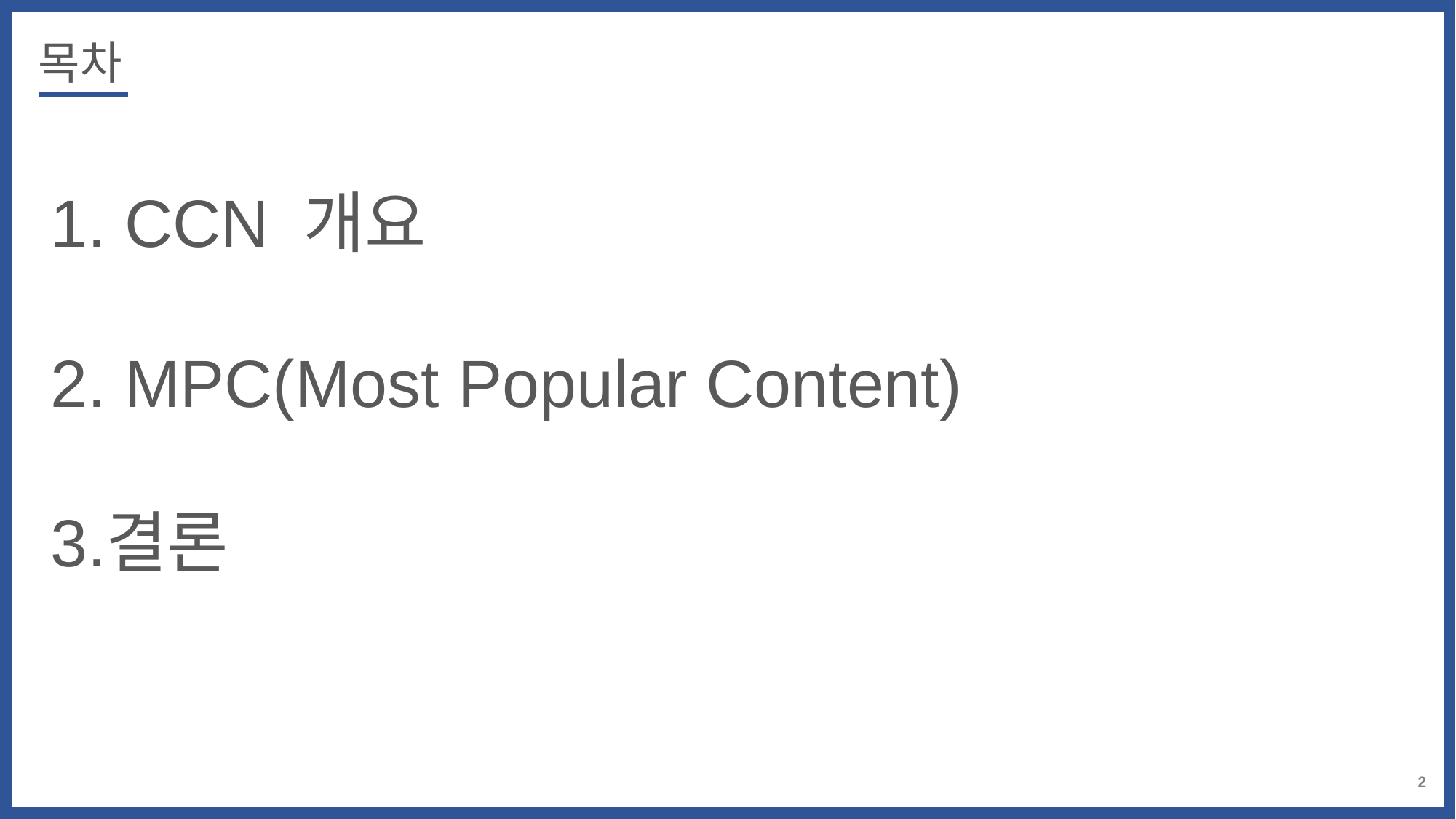

목차
 CCN 개요
 MPC(Most Popular Content)
결론
2